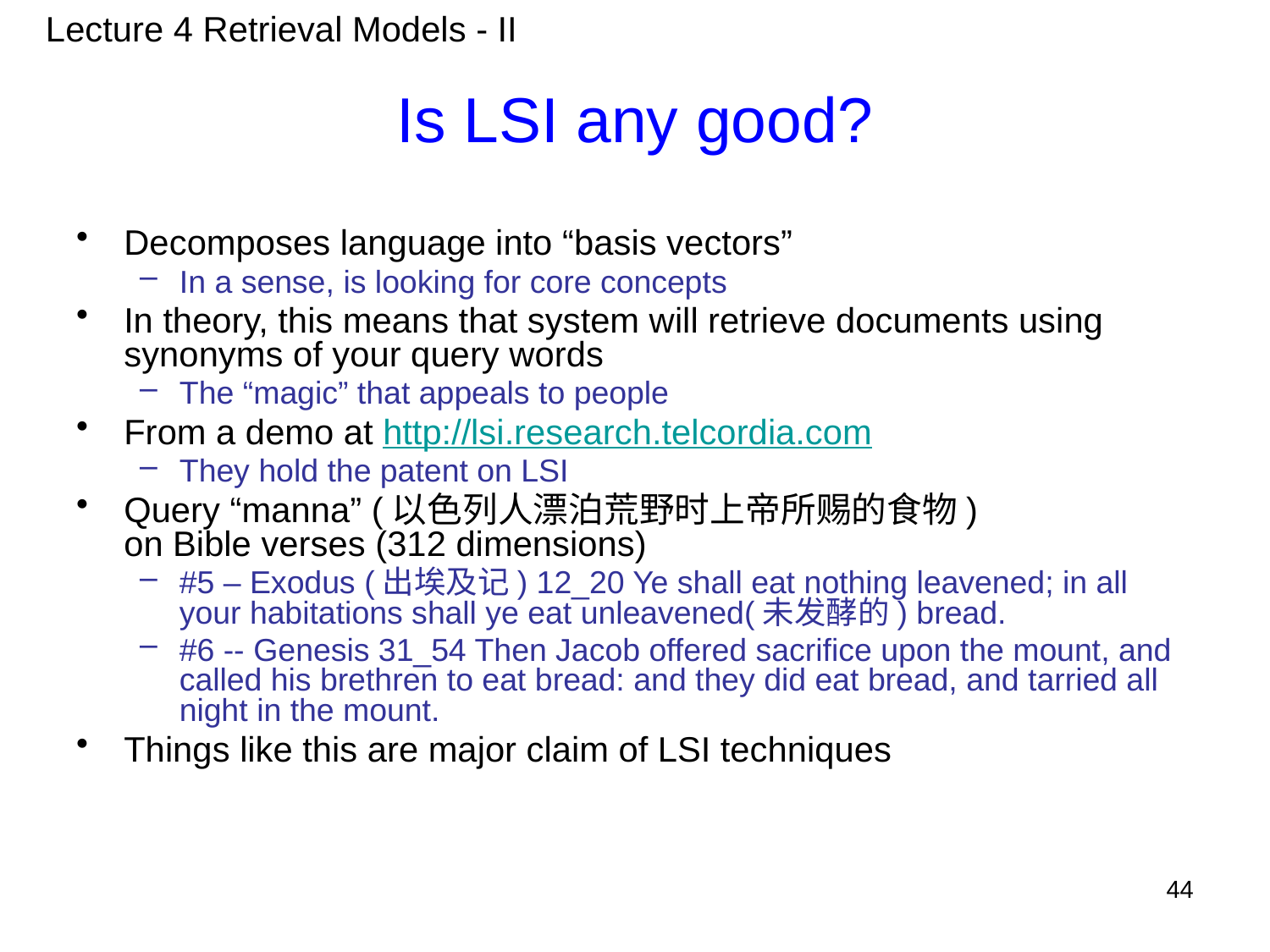

Lecture 4 Retrieval Models - II
# Is LSI any good?
Decomposes language into “basis vectors”
In a sense, is looking for core concepts
In theory, this means that system will retrieve documents using synonyms of your query words
The “magic” that appeals to people
From a demo at http://lsi.research.telcordia.com
They hold the patent on LSI
Query “manna” (以色列人漂泊荒野时上帝所赐的食物)
on Bible verses (312 dimensions)
#5 – Exodus (出埃及记) 12_20 Ye shall eat nothing leavened; in all your habitations shall ye eat unleavened(未发酵的) bread.
#6 -- Genesis 31_54 Then Jacob offered sacrifice upon the mount, and called his brethren to eat bread: and they did eat bread, and tarried all night in the mount.
Things like this are major claim of LSI techniques

44